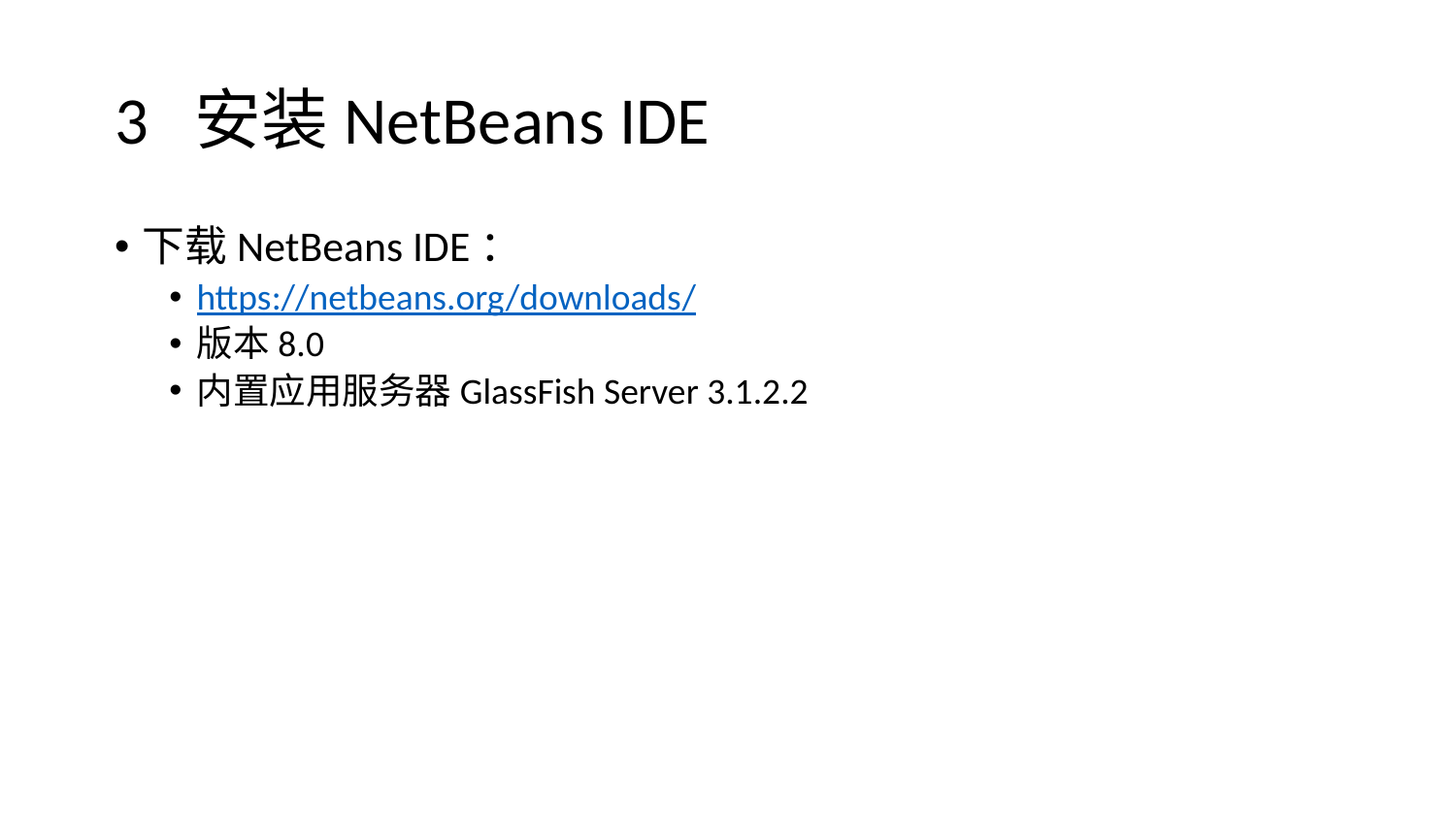

# 3  安装NetBeans IDE
下载NetBeans IDE：
https://netbeans.org/downloads/
版本8.0
内置应用服务器GlassFish Server 3.1.2.2